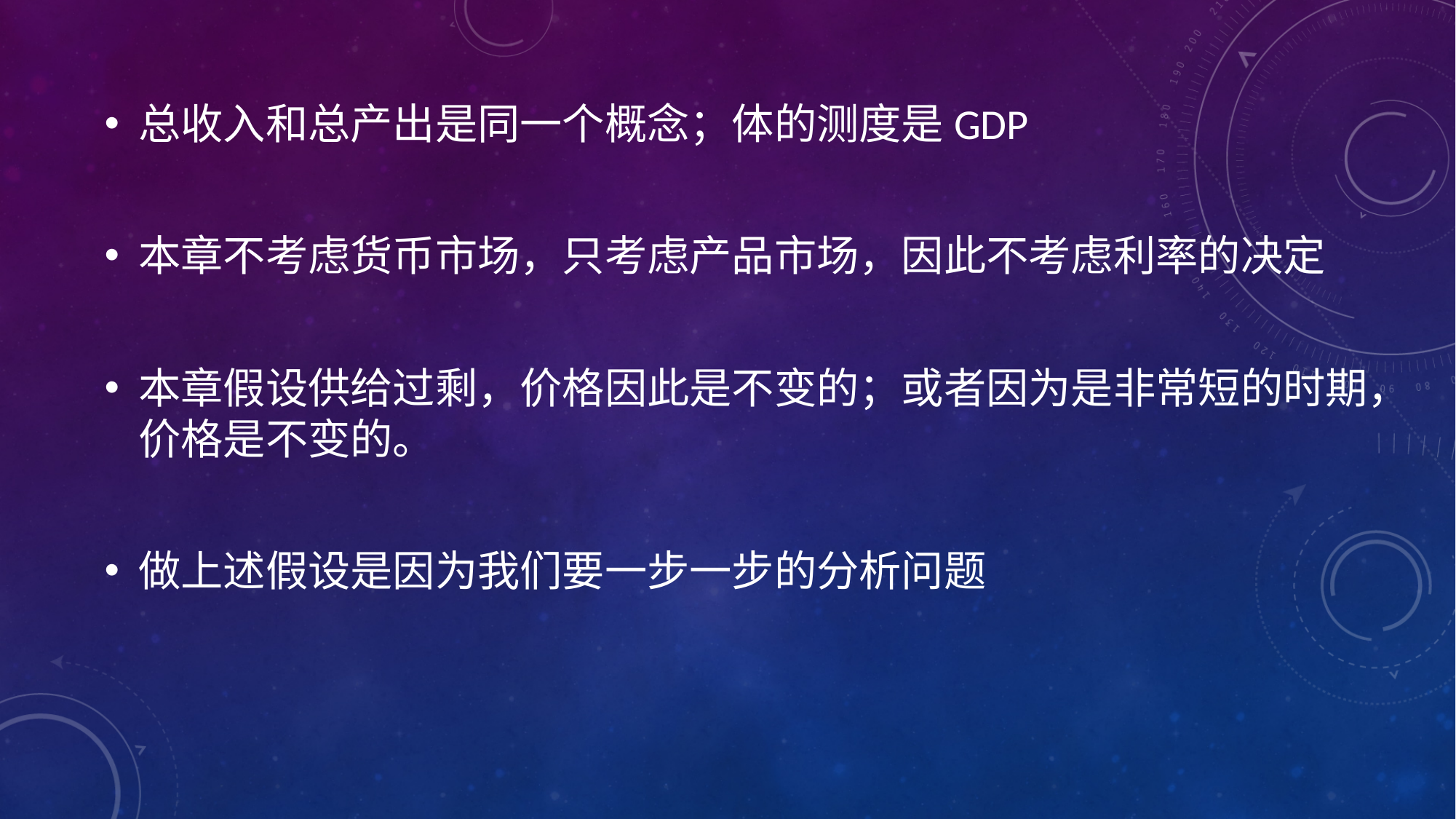

总收入和总产出是同一个概念；体的测度是GDP

本章不考虑货币市场，只考虑产品市场，因此不考虑利率的决定

本章假设供给过剩，价格因此是不变的；或者因为是非常短的时期，价格是不变的。

做上述假设是因为我们要一步一步的分析问题